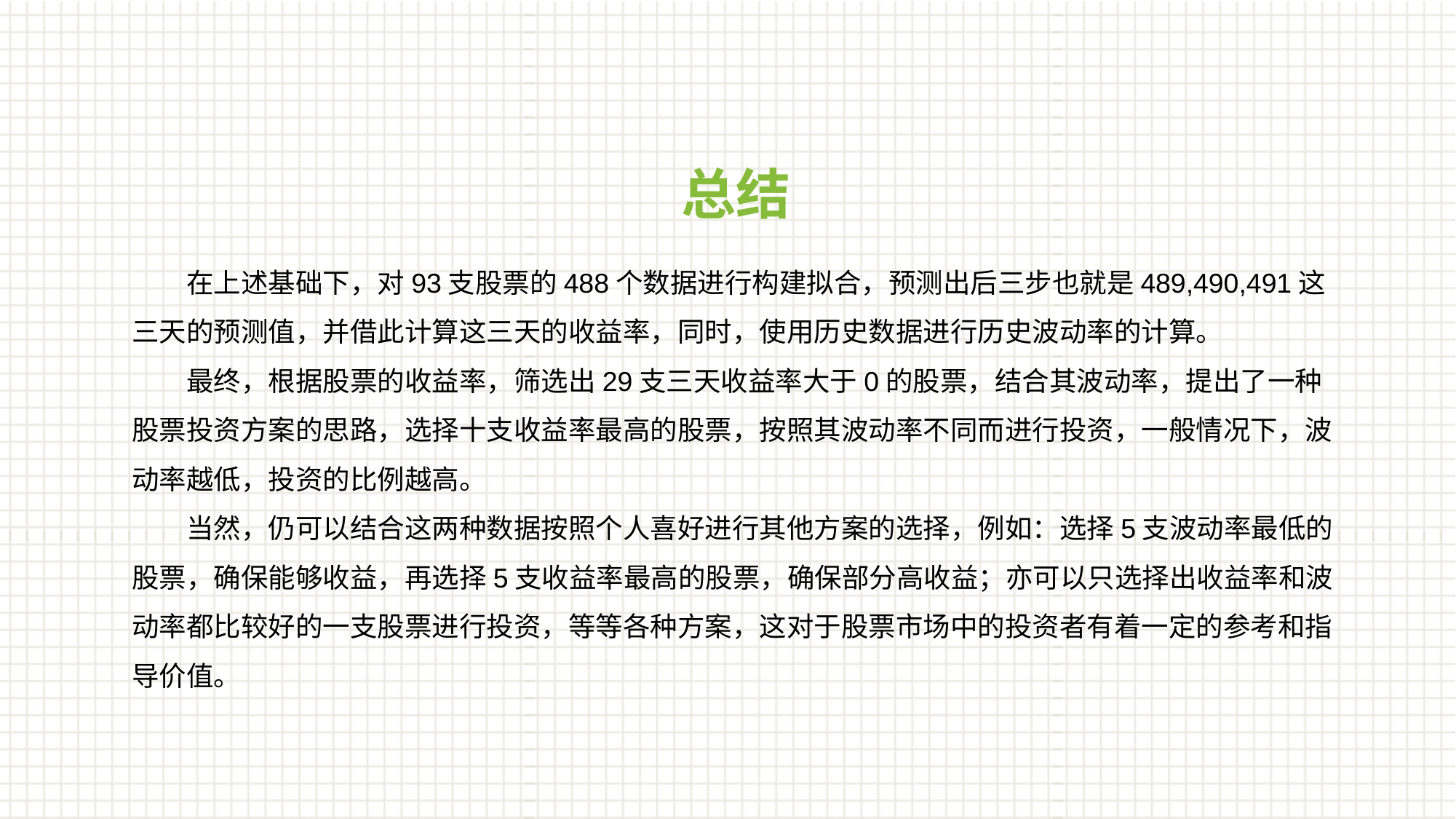

总结
在上述基础下，对93支股票的488个数据进行构建拟合，预测出后三步也就是489,490,491这三天的预测值，并借此计算这三天的收益率，同时，使用历史数据进行历史波动率的计算。
最终，根据股票的收益率，筛选出29支三天收益率大于0的股票，结合其波动率，提出了一种股票投资方案的思路，选择十支收益率最高的股票，按照其波动率不同而进行投资，一般情况下，波动率越低，投资的比例越高。
当然，仍可以结合这两种数据按照个人喜好进行其他方案的选择，例如：选择5支波动率最低的股票，确保能够收益，再选择5支收益率最高的股票，确保部分高收益；亦可以只选择出收益率和波动率都比较好的一支股票进行投资，等等各种方案，这对于股票市场中的投资者有着一定的参考和指导价值。